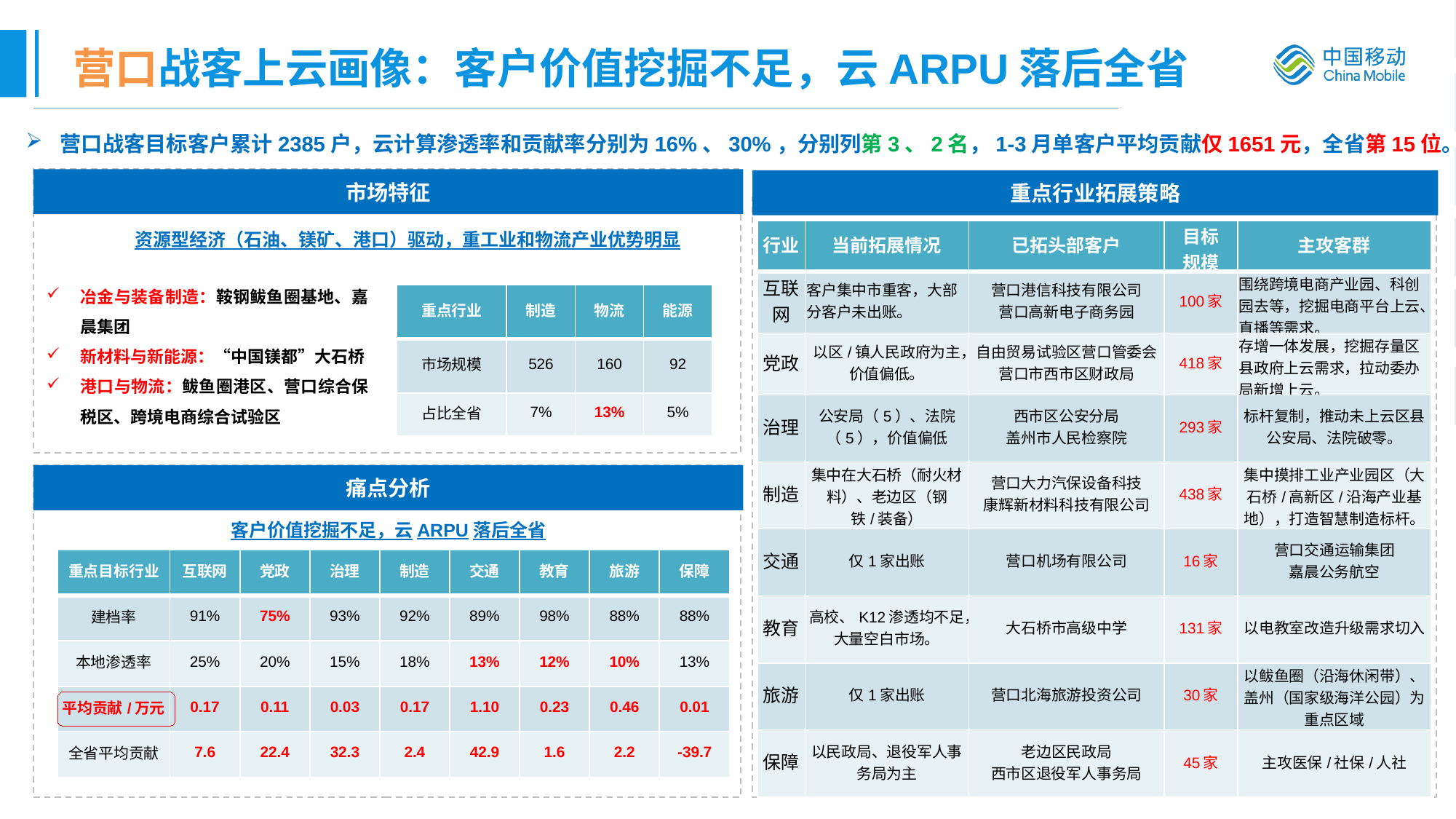

# 营口战客上云画像：客户价值挖掘不足，云ARPU落后全省

营口战客目标客户累计2385户，云计算渗透率和贡献率分别为16%、30%，分别列第3、2名，1-3月单客户平均贡献仅1651元，全省第15位。
市场特征

重点行业拓展策略

| 行业 | 当前拓展情况 | 已拓头部客户 | 目标 规模 | 主攻客群 |
| --- | --- | --- | --- | --- |
| 互联网 | 客户集中市重客，大部分客户未出账。 | 营口港信科技有限公司 营口高新电子商务园 | 100家 | 围绕跨境电商产业园、科创园去等，挖掘电商平台上云、直播等需求。 |
| 党政 | 以区/镇人民政府为主，价值偏低。 | 自由贸易试验区营口管委会 营口市西市区财政局 | 418家 | 存增一体发展，挖掘存量区县政府上云需求，拉动委办局新增上云。 |
| 治理 | 公安局（5）、法院（5），价值偏低 | 西市区公安分局 盖州市人民检察院 | 293家 | 标杆复制，推动未上云区县公安局、法院破零。 |
| 制造 | 集中在大石桥（耐火材料）、老边区（钢铁/装备） | 营口大力汽保设备科技 康辉新材料科技有限公司 | 438家 | 集中摸排工业产业园区（大石桥/高新区/沿海产业基地），打造智慧制造标杆。 |
| 交通 | 仅1家出账 | 营口机场有限公司 | 16家 | 营口交通运输集团 嘉晨公务航空 |
| 教育 | 高校、K12渗透均不足，大量空白市场。 | 大石桥市高级中学 | 131家 | 以电教室改造升级需求切入 |
| 旅游 | 仅1家出账 | 营口北海旅游投资公司 | 30家 | 以鲅鱼圈（沿海休闲带）、盖州（国家级海洋公园）为重点区域 |
| 保障 | 以民政局、退役军人事务局为主 | 老边区民政局 西市区退役军人事务局 | 45家 | 主攻医保/社保/人社 |
资源型经济（石油、镁矿、港口）驱动，重工业和物流产业优势明显
冶金与装备制造：鞍钢鲅鱼圈基地、嘉晨集团
新材料与新能源：“中国镁都”大石桥
港口与物流：鲅鱼圈港区​​、营口综合保税区、跨境电商综合试验区
| 重点行业 | 制造 | 物流 | 能源 |
| --- | --- | --- | --- |
| 市场规模 | 526 | 160 | 92 |
| 占比全省 | 7% | 13% | 5% |
痛点分析

客户价值挖掘不足，云ARPU落后全省
| 重点目标行业 | 互联网 | 党政 | 治理 | 制造 | 交通 | 教育 | 旅游 | 保障 |
| --- | --- | --- | --- | --- | --- | --- | --- | --- |
| 建档率 | 91% | 75% | 93% | 92% | 89% | 98% | 88% | 88% |
| 本地渗透率 | 25% | 20% | 15% | 18% | 13% | 12% | 10% | 13% |
| 平均贡献/万元 | 0.17 | 0.11 | 0.03 | 0.17 | 1.10 | 0.23 | 0.46 | 0.01 |
| 全省平均贡献 | 7.6 | 22.4 | 32.3 | 2.4 | 42.9 | 1.6 | 2.2 | -39.7 |